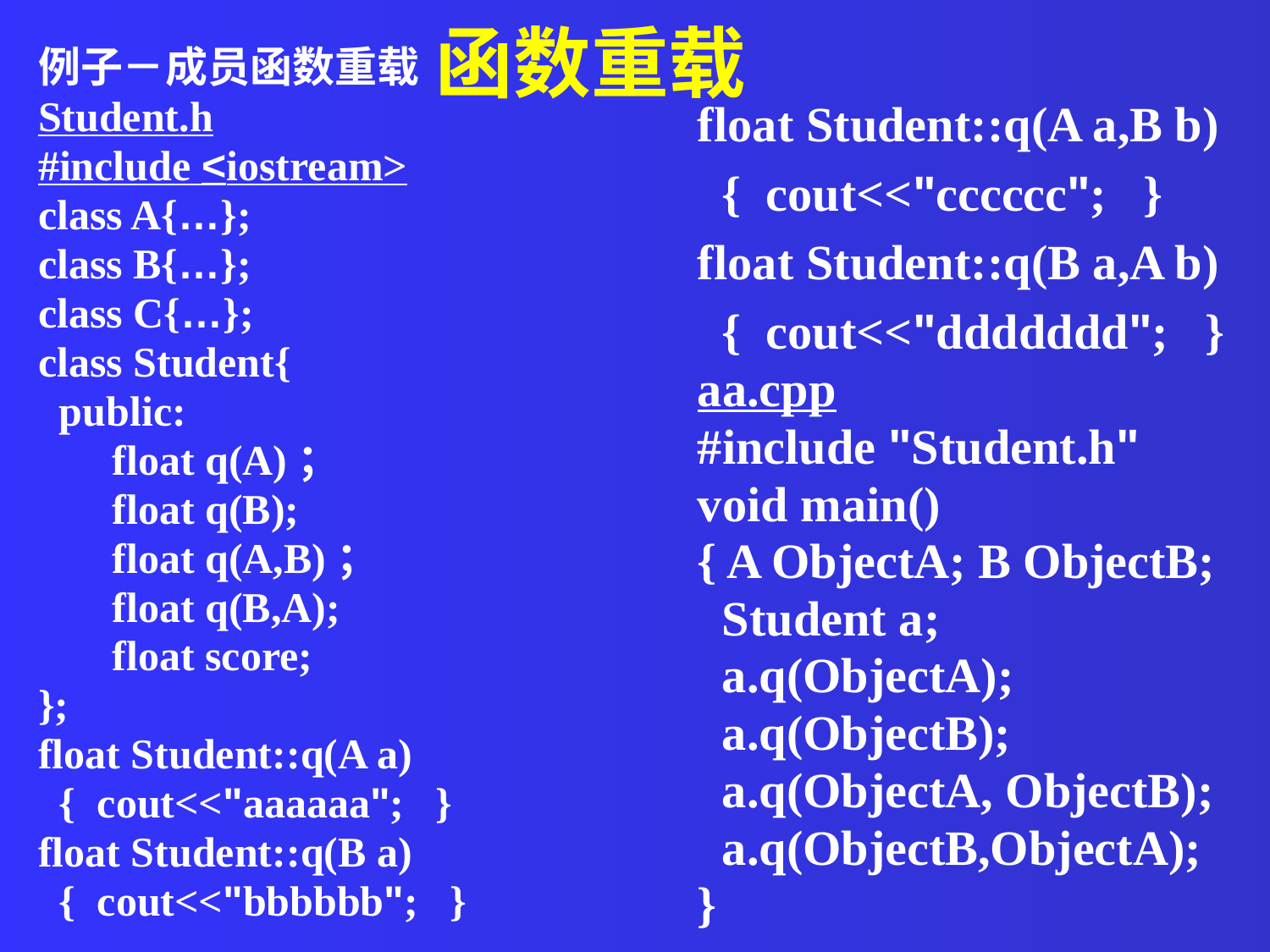

函数重载
例子－成员函数重载
Student.h
#include <iostream>
class A{…};
class B{…};
class C{…};
class Student{
  public:
       float q(A)；
       float q(B);
       float q(A,B)；
       float q(B,A);
       float score;
};
float Student::q(A a)
  {  cout<<"aaaaaa";   }
float Student::q(B a)
  {  cout<<"bbbbbb";   }
float Student::q(A a,B b)
  {  cout<<"cccccc";   }
float Student::q(B a,A b)
  {  cout<<"ddddddd";   }
aa.cpp
#include "Student.h"
void main()
{ A ObjectA; B ObjectB;
  Student a;
  a.q(ObjectA);
  a.q(ObjectB);
  a.q(ObjectA, ObjectB);
  a.q(ObjectB,ObjectA);
}